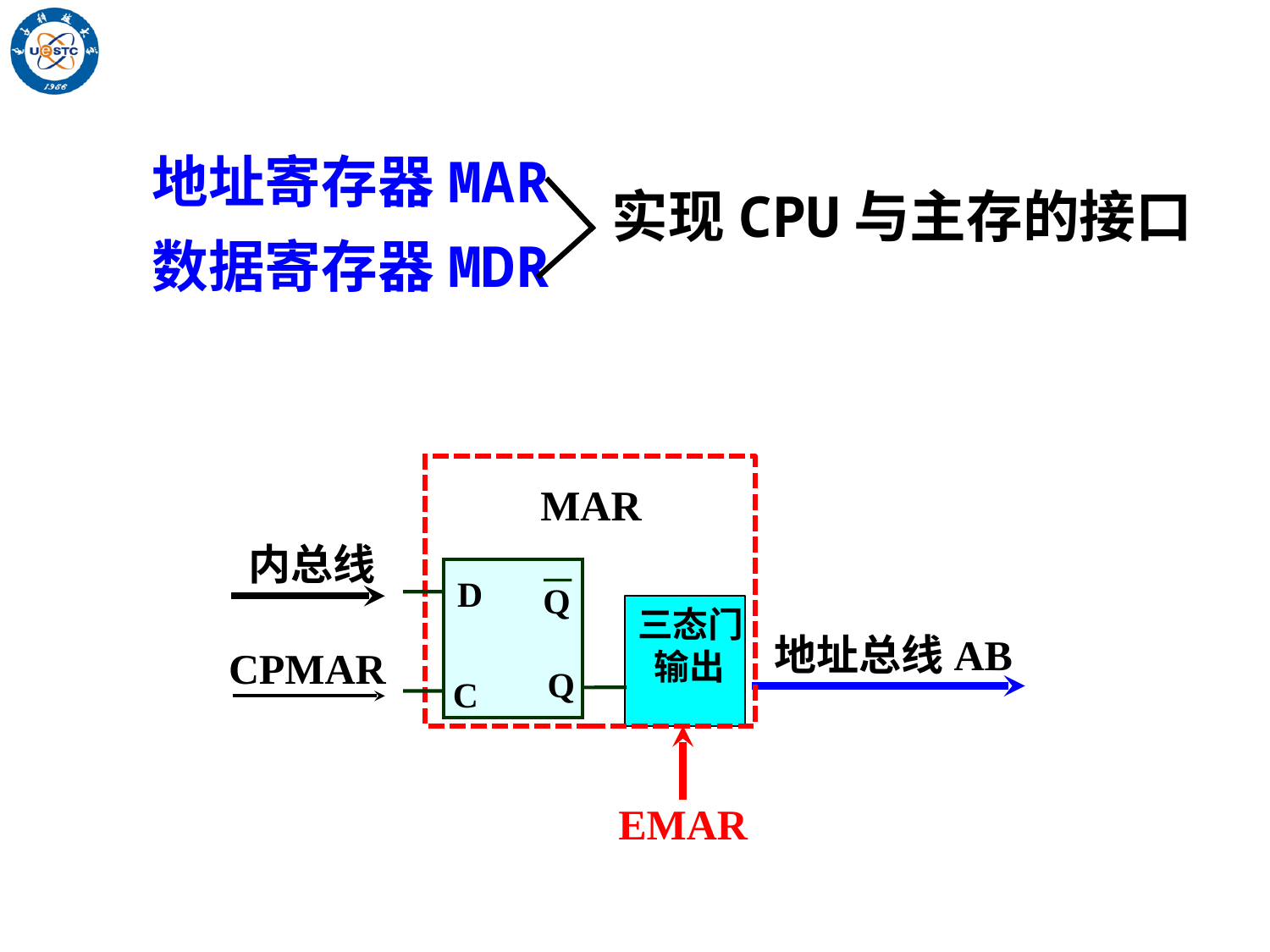

地址寄存器MAR
实现CPU与主存的接口

数据寄存器MDR

MAR

Q
Q

D
C

三态门
 输出
内总线
地址总线AB
CPMAR
EMAR